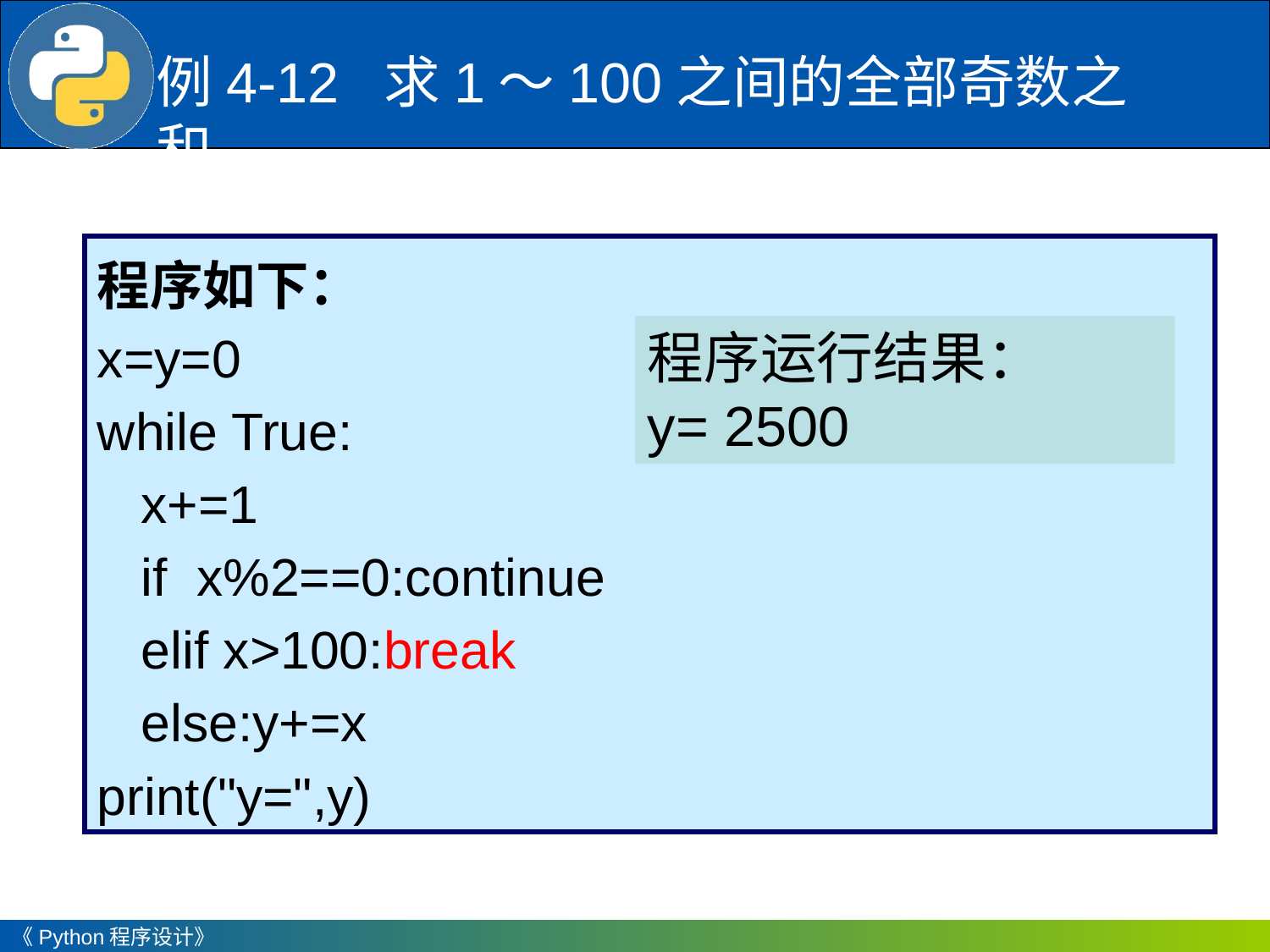

例4-12  求1～100之间的全部奇数之和。
程序如下：
x=y=0
while True:
   x+=1
   if  x%2==0:continue
   elif x>100:break
   else:y+=x
print("y=",y)
程序运行结果：
y= 2500